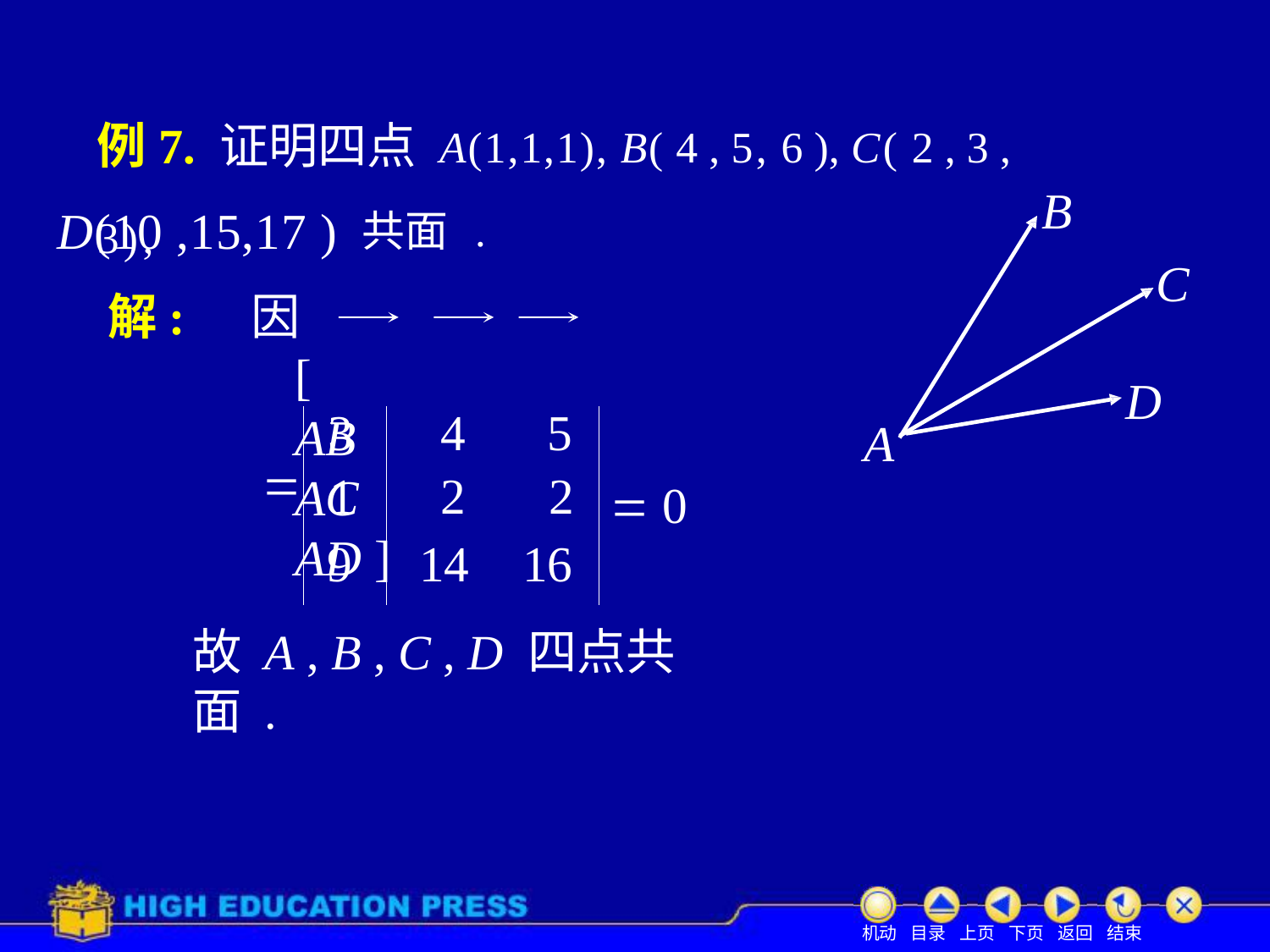

# 例7. 证明四点 A(1,1,1), B( 4 , 5, 6 ), C( 2 , 3 , 3),
D(10 ,15,17 ) 共面 .
解:	因
[	AB	AC	AD ]
B

C

D

|  | 3 | 4 | 5 |
| --- | --- | --- | --- |
| = | 1 | 2 | 2 |
|  | 9 | 14 | 16 |

A
= 0

故 A , B , C , D 四点共面 .

机动 目录 上页 下页 返回 结束